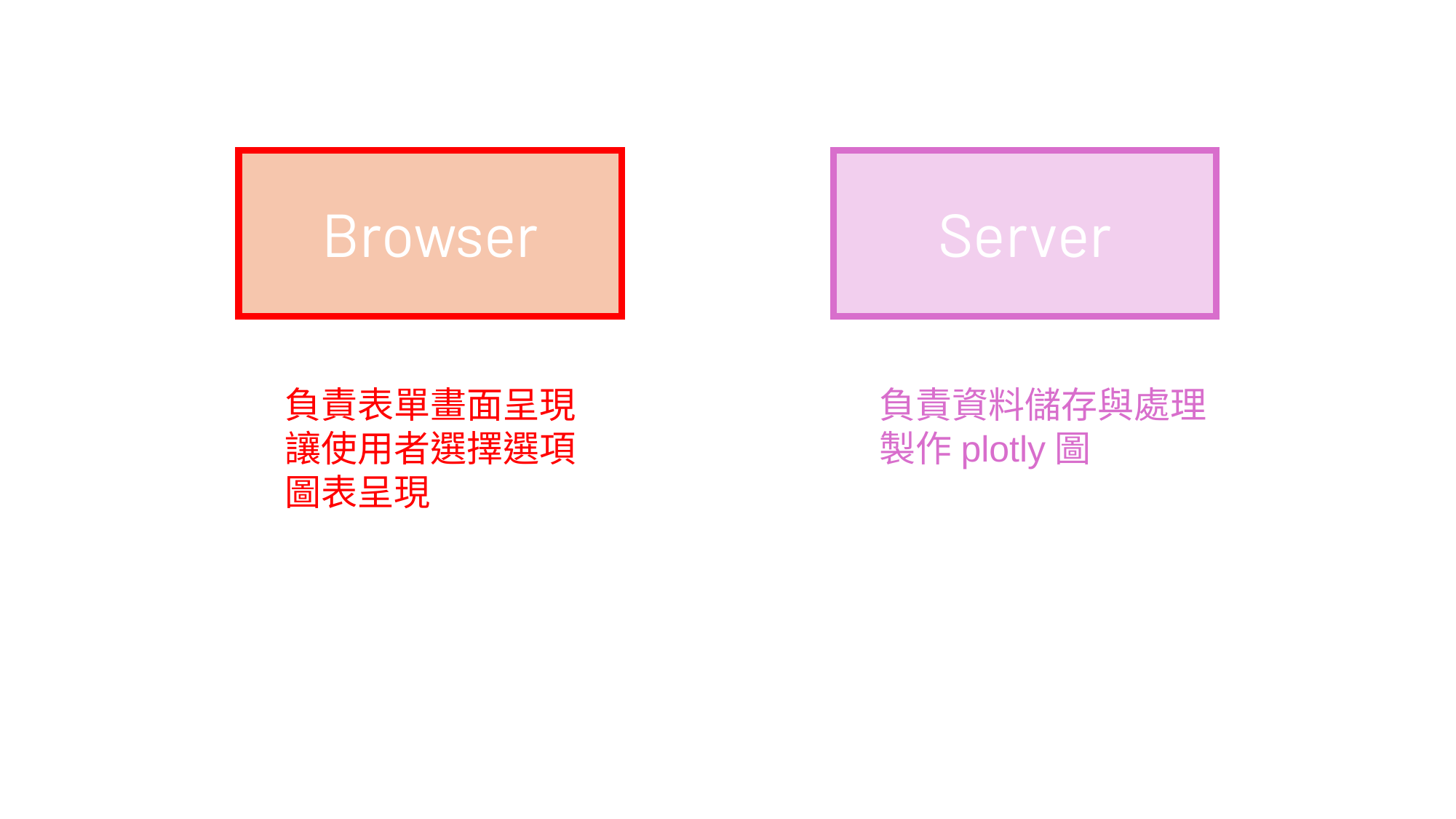

Browser
Server
負責資料儲存與處理
製作plotly圖
負責表單畫面呈現
讓使用者選擇選項
圖表呈現